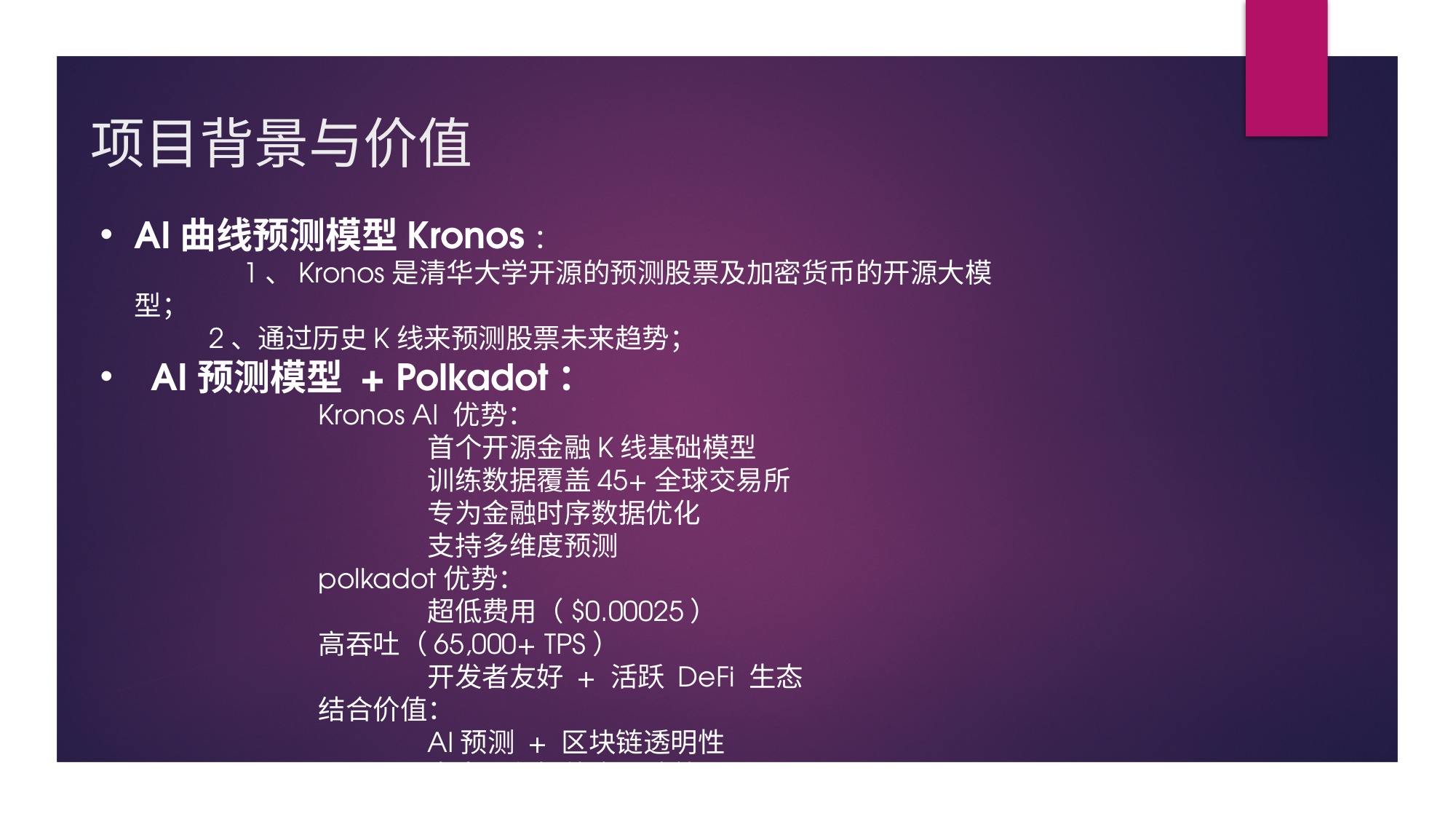

# 项目背景与价值
AI曲线预测模型Kronos：
	1、Kronos是清华大学开源的预测股票及加密货币的开源大模型；
	2、通过历史K线来预测股票未来趋势；
 AI预测模型 + Polkadot：
	 	Kronos AI 优势：
			首个开源金融K线基础模型
			训练数据覆盖45+全球交易所
			专为金融时序数据优化
			支持多维度预测
		polkadot优势：
			超低费用（$0.00025）
        		高吞吐（65,000+ TPS）
			开发者友好 + 活跃 DeFi 生态
		结合价值：
			AI预测 + 区块链透明性
			去中心化智能交易决策
降低量化交易门槛